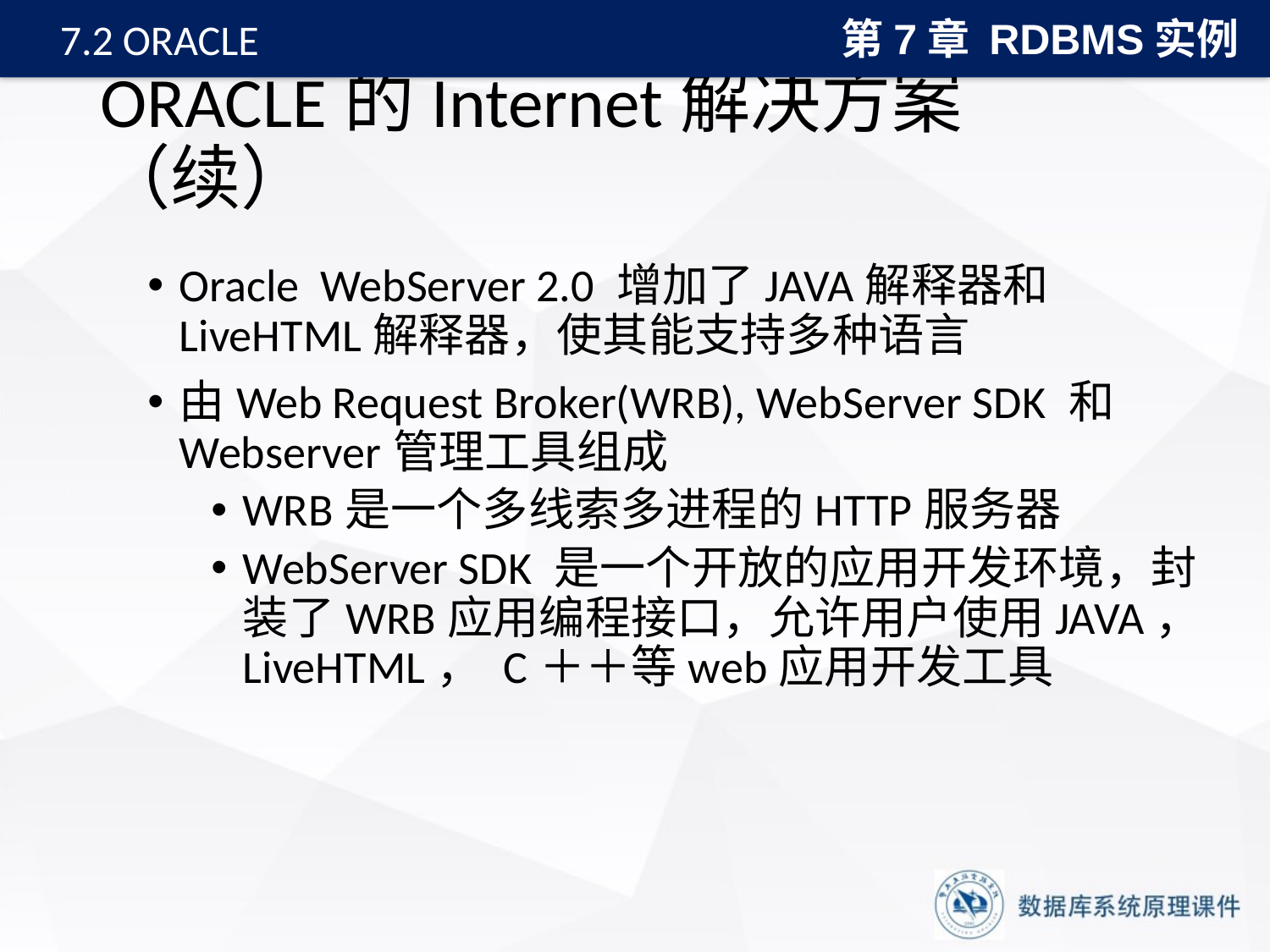

第7章 RDBMS实例
7.2 ORACLE
# ORACLE的Internet解决方案（续）
Oracle  WebServer 2.0 增加了JAVA解释器和LiveHTML解释器，使其能支持多种语言
由Web Request Broker(WRB), WebServer SDK 和Webserver管理工具组成
WRB是一个多线索多进程的HTTP服务器
WebServer SDK 是一个开放的应用开发环境，封装了WRB应用编程接口，允许用户使用JAVA， LiveHTML， C＋＋等web应用开发工具